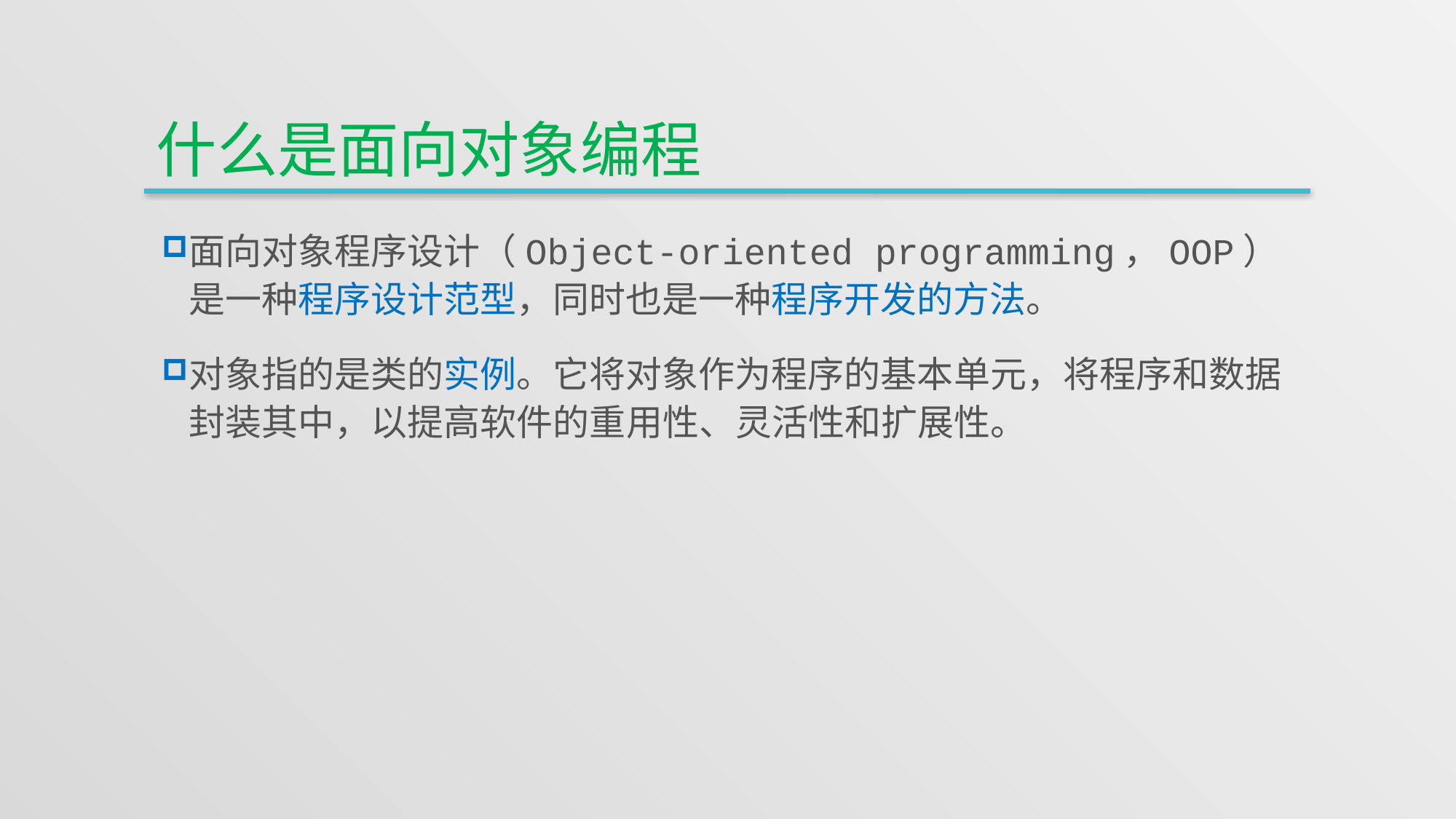

# 什么是面向对象编程
面向对象程序设计（Object-oriented programming，OOP）是一种程序设计范型，同时也是一种程序开发的方法。
对象指的是类的实例。它将对象作为程序的基本单元，将程序和数据封装其中，以提高软件的重用性、灵活性和扩展性。